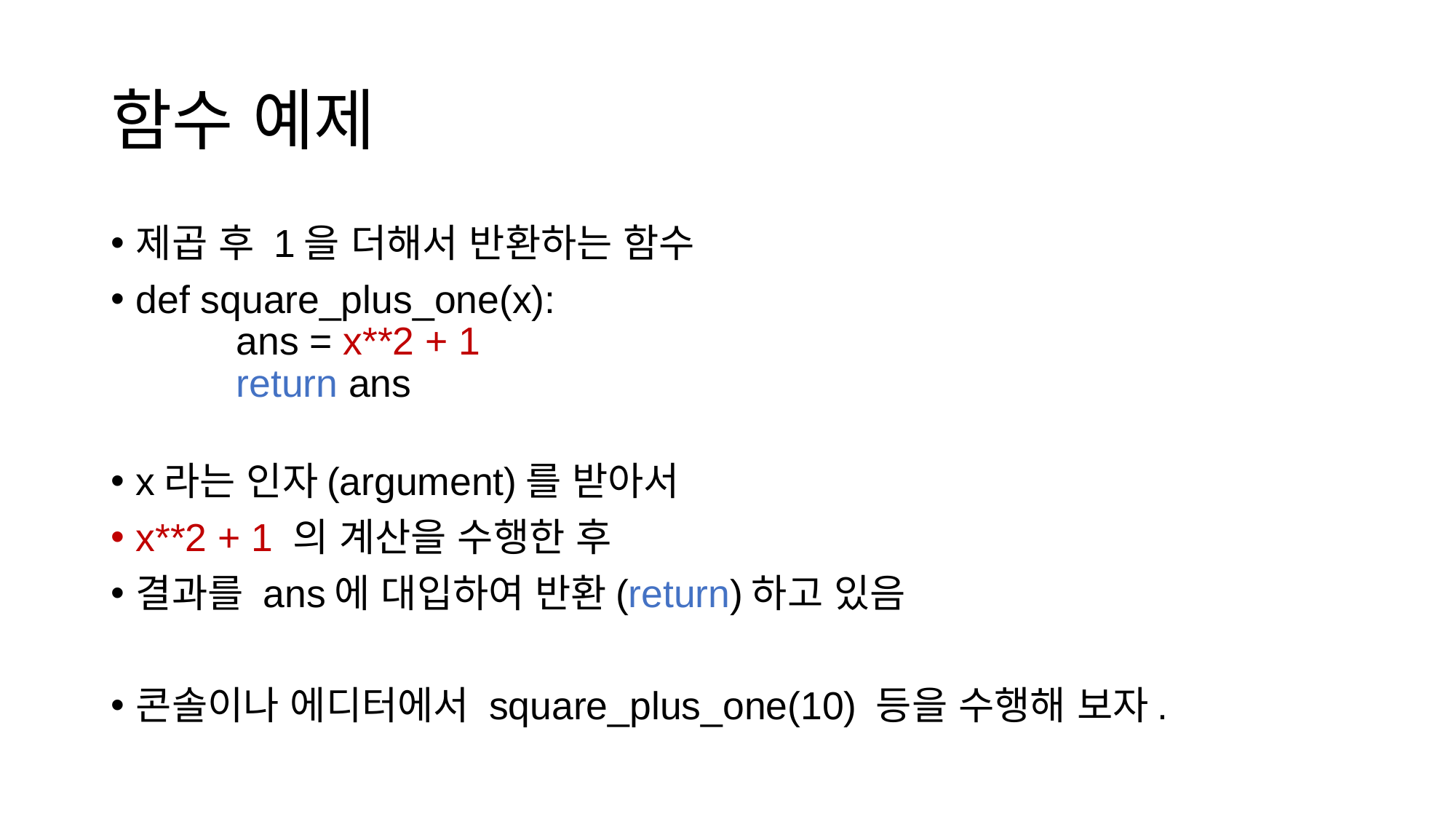

# 함수 예제
제곱 후 1을 더해서 반환하는 함수
def square_plus_one(x):
	ans = x**2 + 1
	return ans
x라는 인자(argument)를 받아서
x**2 + 1 의 계산을 수행한 후
결과를 ans에 대입하여 반환(return)하고 있음

콘솔이나 에디터에서 square_plus_one(10) 등을 수행해 보자.